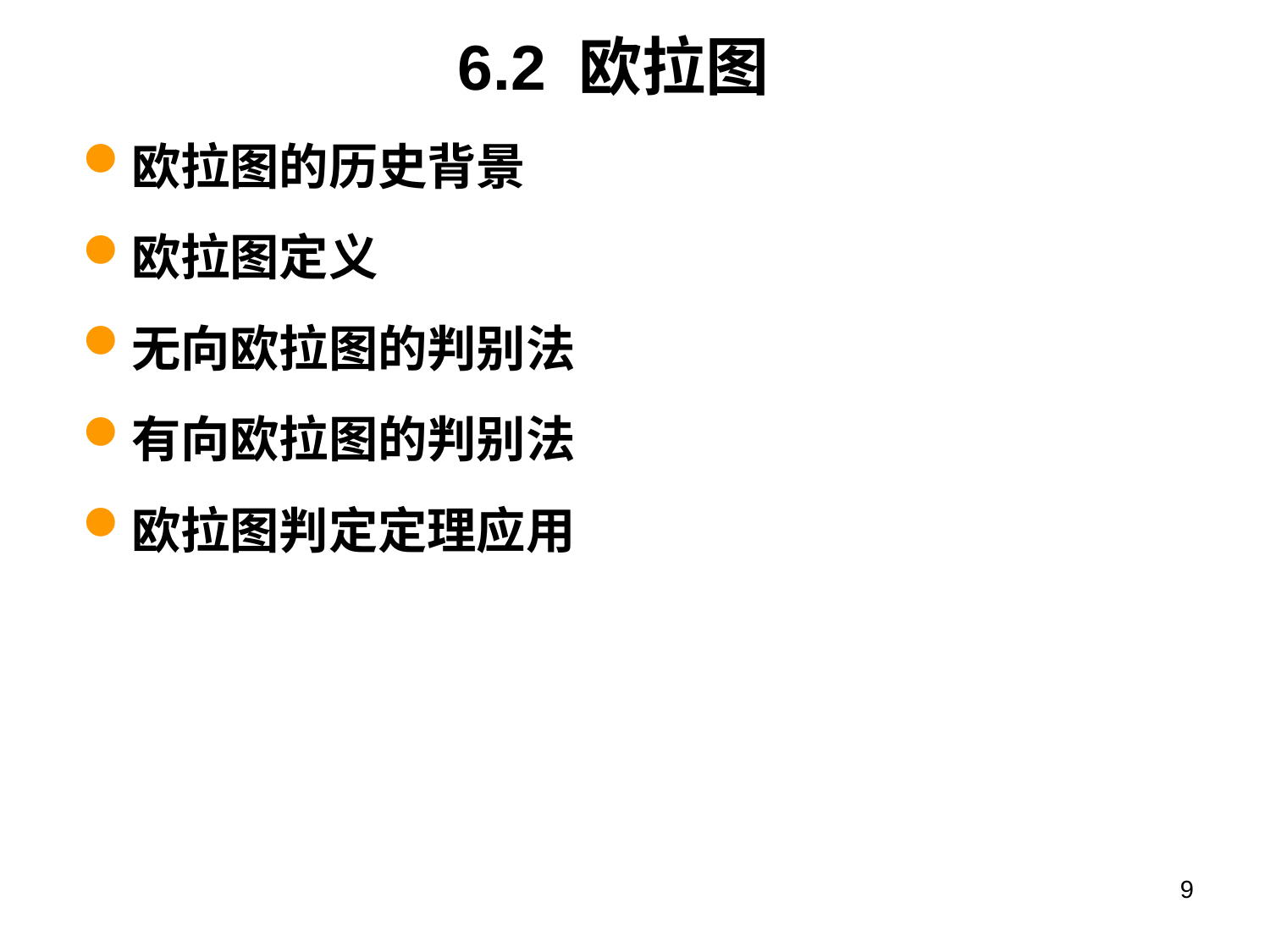

# 6.2 欧拉图
欧拉图的历史背景
欧拉图定义
无向欧拉图的判别法
有向欧拉图的判别法
欧拉图判定定理应用
9